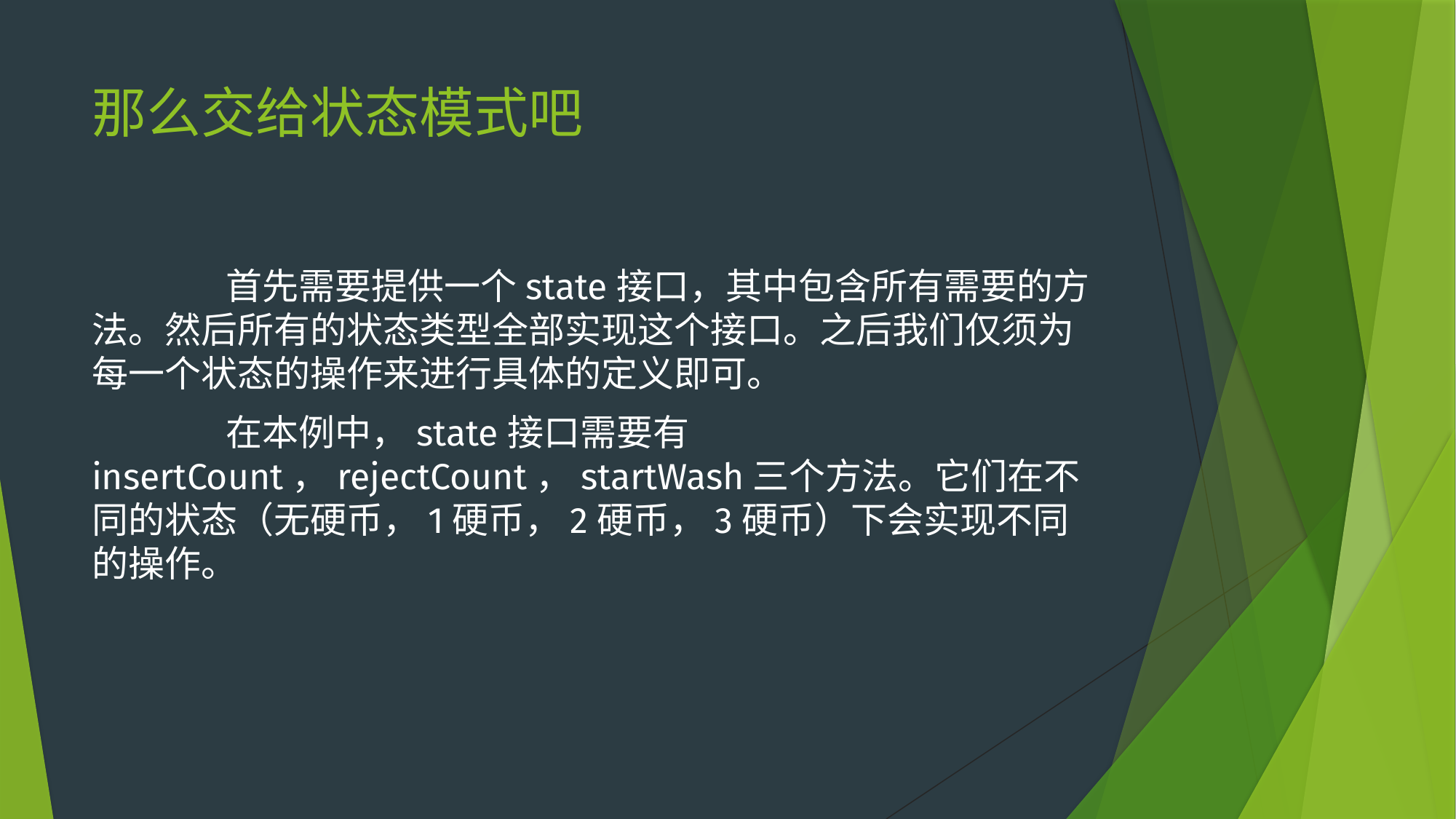

# 那么交给状态模式吧
	   首先需要提供一个state接口，其中包含所有需要的方法。然后所有的状态类型全部实现这个接口。之后我们仅须为每一个状态的操作来进行具体的定义即可。
	  在本例中，state接口需要有insertCount，rejectCount，startWash三个方法。它们在不同的状态（无硬币，1硬币，2硬币，3硬币）下会实现不同的操作。